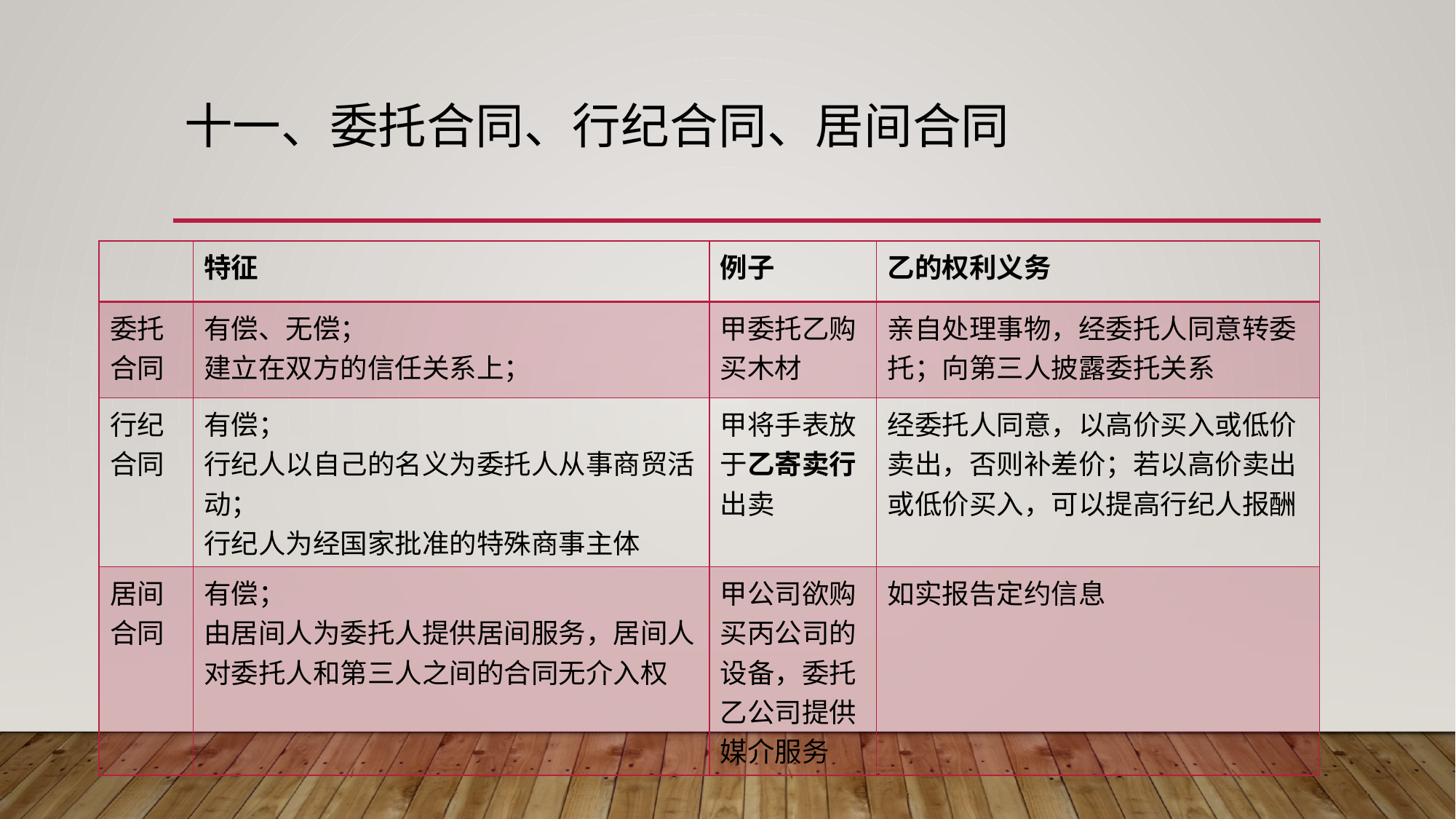

# 十一、委托合同、行纪合同、居间合同
|  | 特征 | 例子 | 乙的权利义务 |
| --- | --- | --- | --- |
| 委托合同 | 有偿、无偿； 建立在双方的信任关系上； | 甲委托乙购买木材 | 亲自处理事物，经委托人同意转委托；向第三人披露委托关系 |
| 行纪合同 | 有偿； 行纪人以自己的名义为委托人从事商贸活动； 行纪人为经国家批准的特殊商事主体 | 甲将手表放于乙寄卖行出卖 | 经委托人同意，以高价买入或低价卖出，否则补差价；若以高价卖出或低价买入，可以提高行纪人报酬 |
| 居间合同 | 有偿； 由居间人为委托人提供居间服务，居间人对委托人和第三人之间的合同无介入权 | 甲公司欲购买丙公司的设备，委托乙公司提供媒介服务 | 如实报告定约信息 |